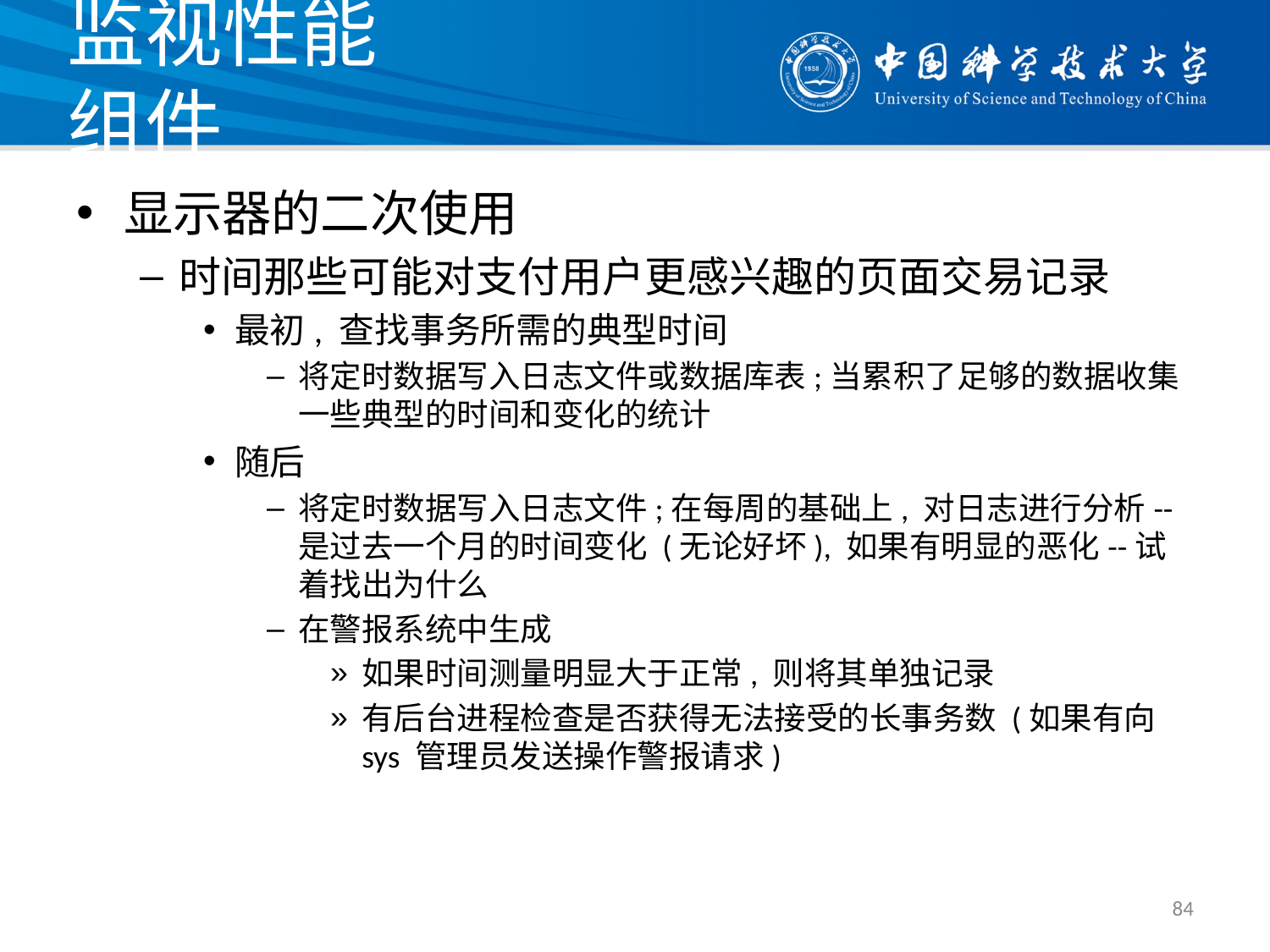

# 监视性能 组件
显示器的二次使用
时间那些可能对支付用户更感兴趣的页面交易记录
最初, 查找事务所需的典型时间
将定时数据写入日志文件或数据库表;当累积了足够的数据收集一些典型的时间和变化的统计
随后
将定时数据写入日志文件;在每周的基础上, 对日志进行分析--是过去一个月的时间变化 (无论好坏), 如果有明显的恶化--试着找出为什么
在警报系统中生成
如果时间测量明显大于正常, 则将其单独记录
有后台进程检查是否获得无法接受的长事务数 (如果有向 sys 管理员发送操作警报请求)
84